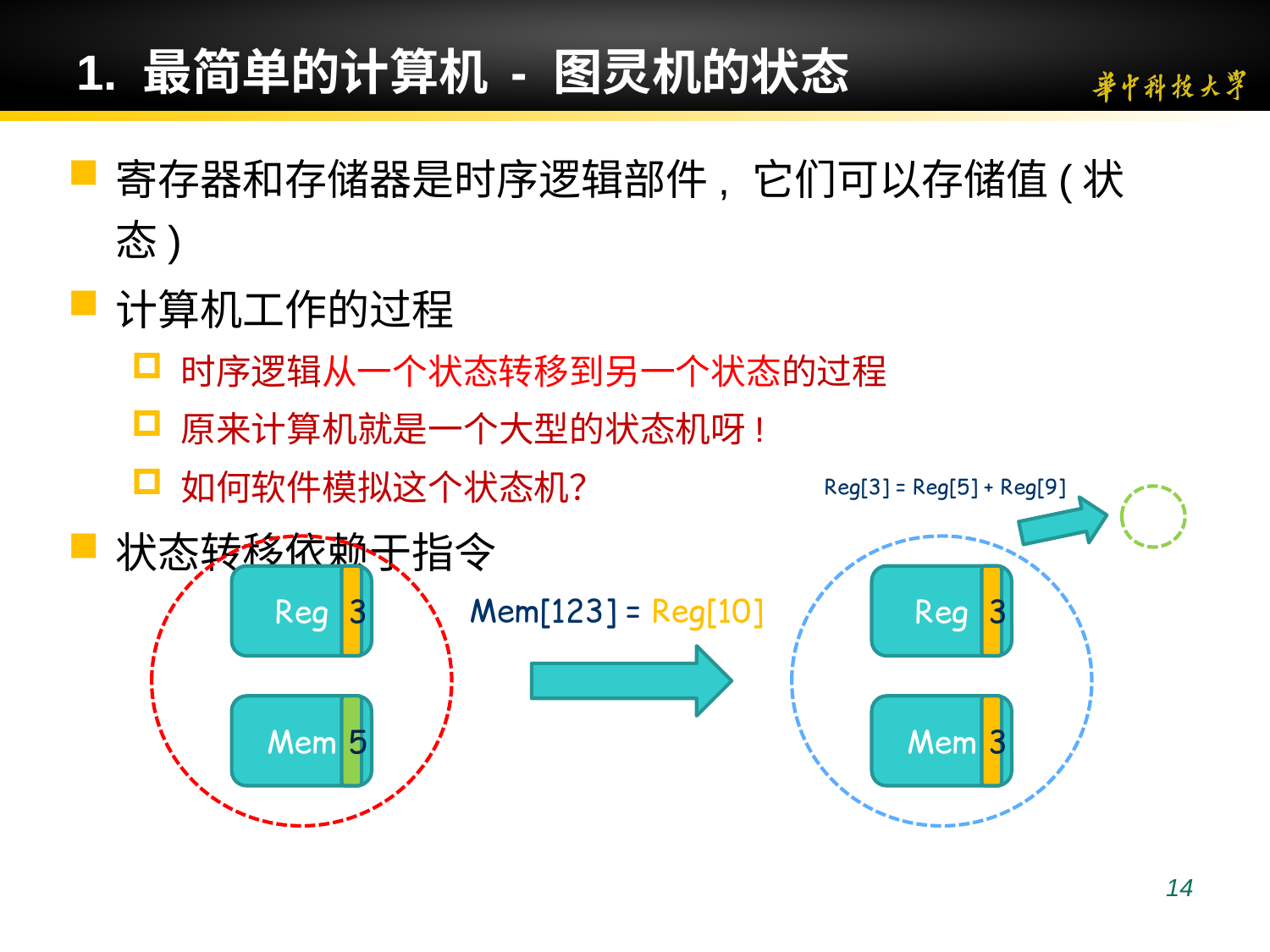

14
# 1. 最简单的计算机 - 图灵机的状态
寄存器和存储器是时序逻辑部件, 它们可以存储值(状态)
计算机工作的过程
时序逻辑从一个状态转移到另一个状态的过程
原来计算机就是一个大型的状态机呀!
如何软件模拟这个状态机？
状态转移依赖于指令
Reg[3] = Reg[5] + Reg[9]

Reg
3
Mem
5

Reg
3
Mem
3
Mem[123] = Reg[10]